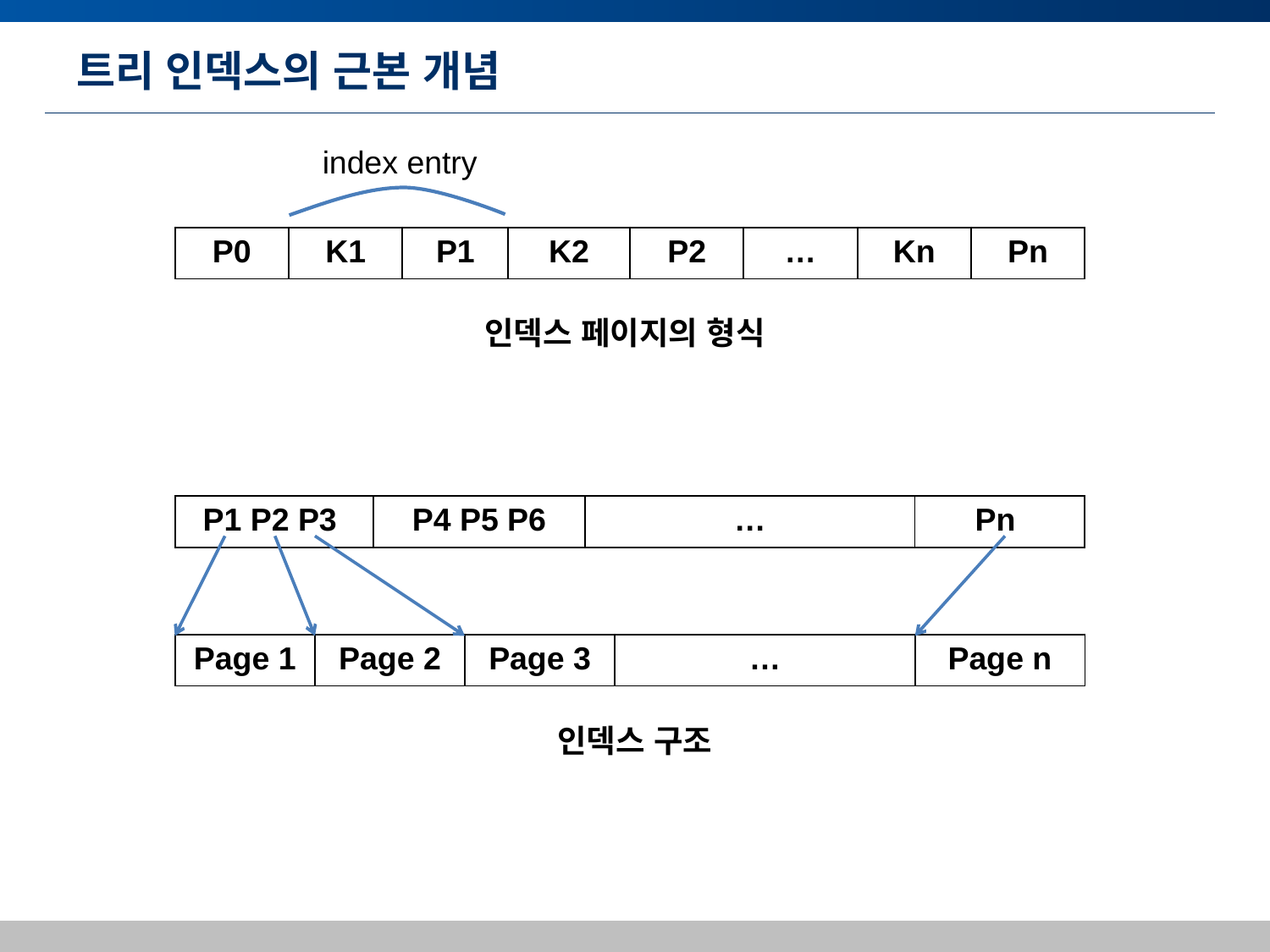

# 트리 인덱스의 근본 개념
index entry

| P0 | K1 | P1 | K2 | P2 | … | Kn | Pn |
| --- | --- | --- | --- | --- | --- | --- | --- |
인덱스 페이지의 형식
| P1 P2 P3 | P4 P5 P6 | … | Pn |
| --- | --- | --- | --- |
| Page 1 | Page 2 | Page 3 | … | Page n |
| --- | --- | --- | --- | --- |
인덱스 구조